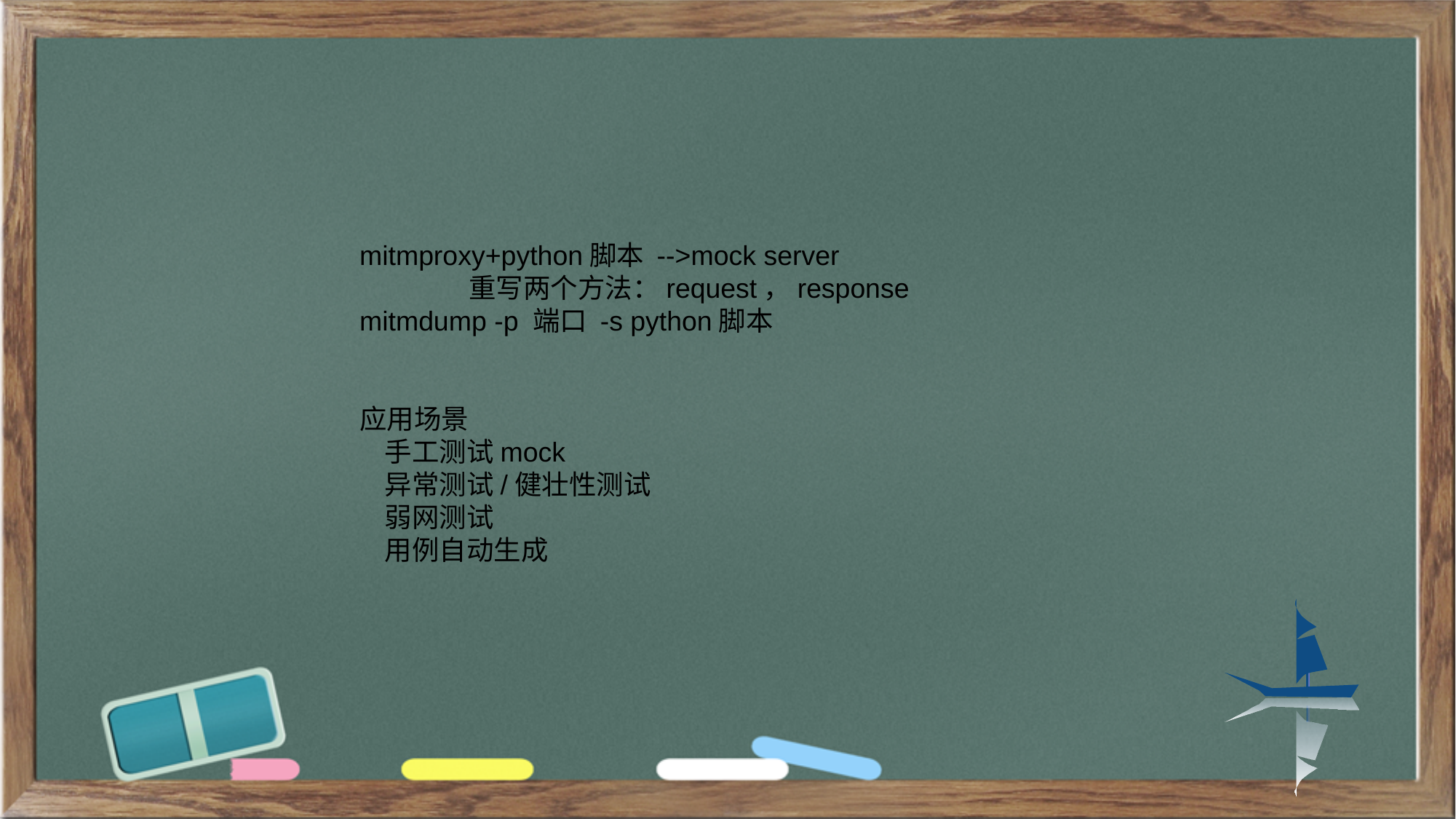

mitmproxy+python脚本 -->mock server
	重写两个方法：request，response
mitmdump -p 端口 -s python脚本

应用场景
   手工测试mock
   异常测试/健壮性测试
   弱网测试
   用例自动生成